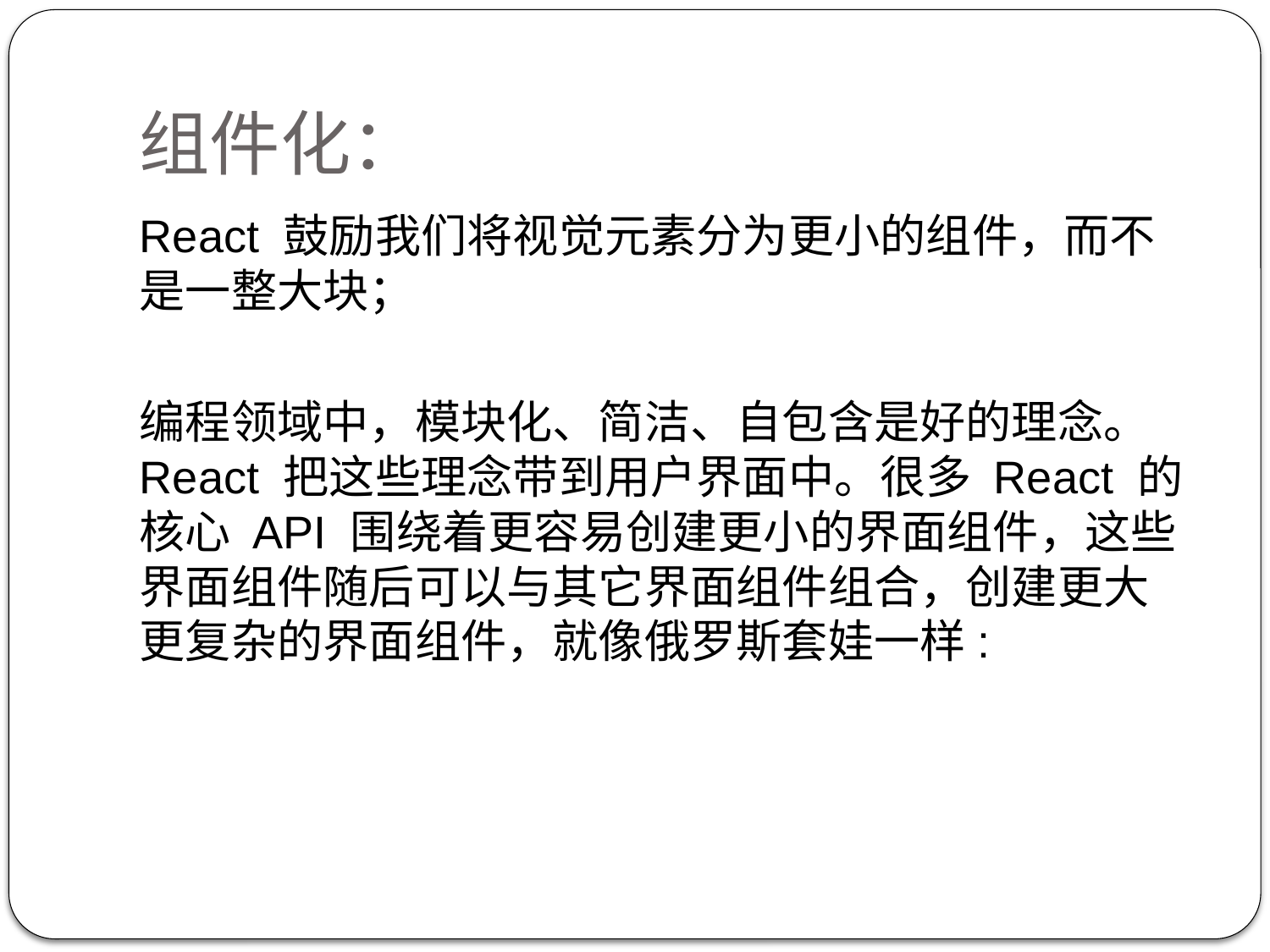

# 组件化：
React 鼓励我们将视觉元素分为更小的组件，而不是一整大块；

编程领域中，模块化、简洁、自包含是好的理念。React 把这些理念带到用户界面中。很多 React 的核心 API 围绕着更容易创建更小的界面组件，这些界面组件随后可以与其它界面组件组合，创建更大更复杂的界面组件，就像俄罗斯套娃一样: